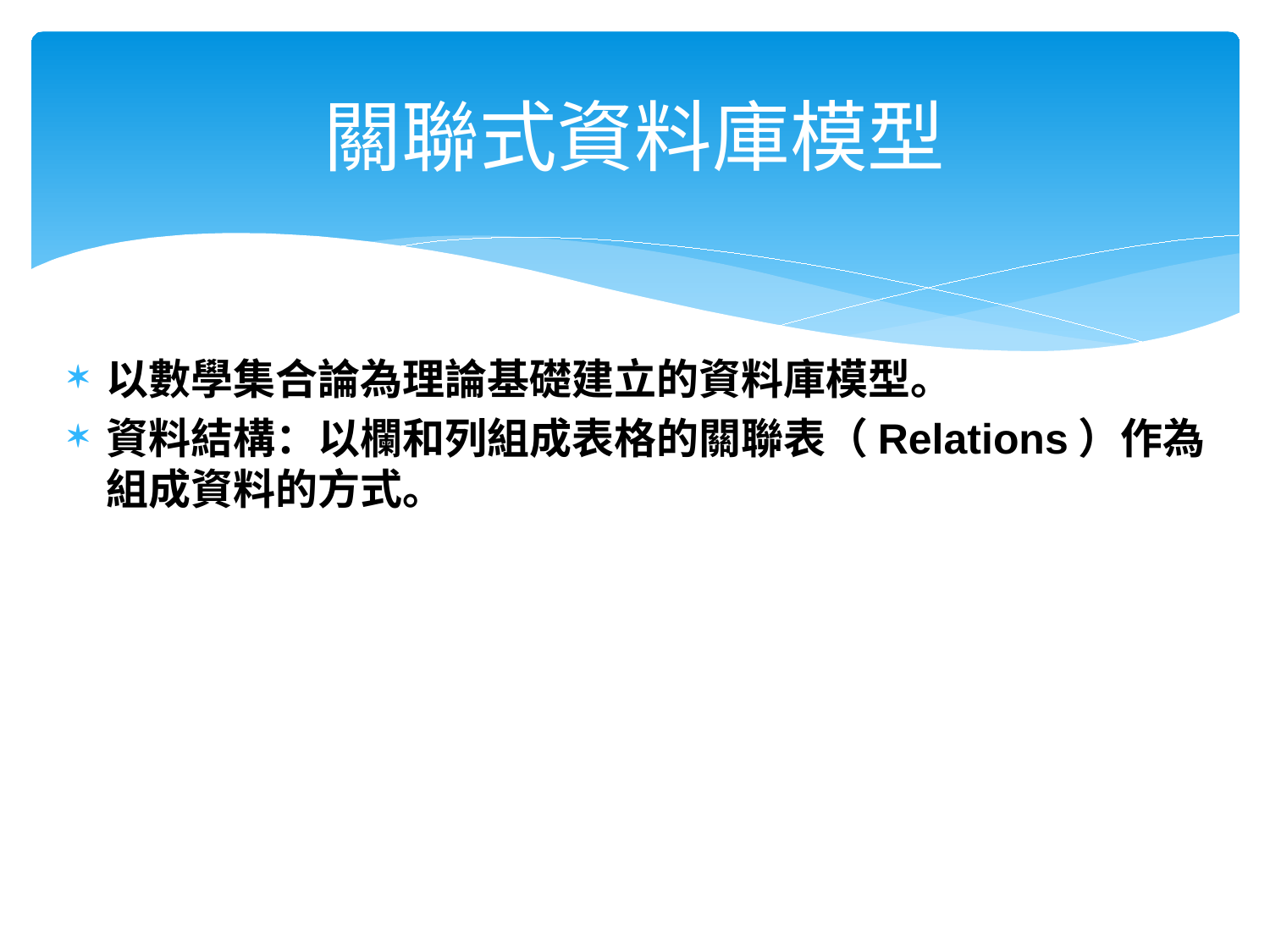

# 關聯式資料庫模型
以數學集合論為理論基礎建立的資料庫模型。
資料結構：以欄和列組成表格的關聯表（Relations）作為組成資料的方式。